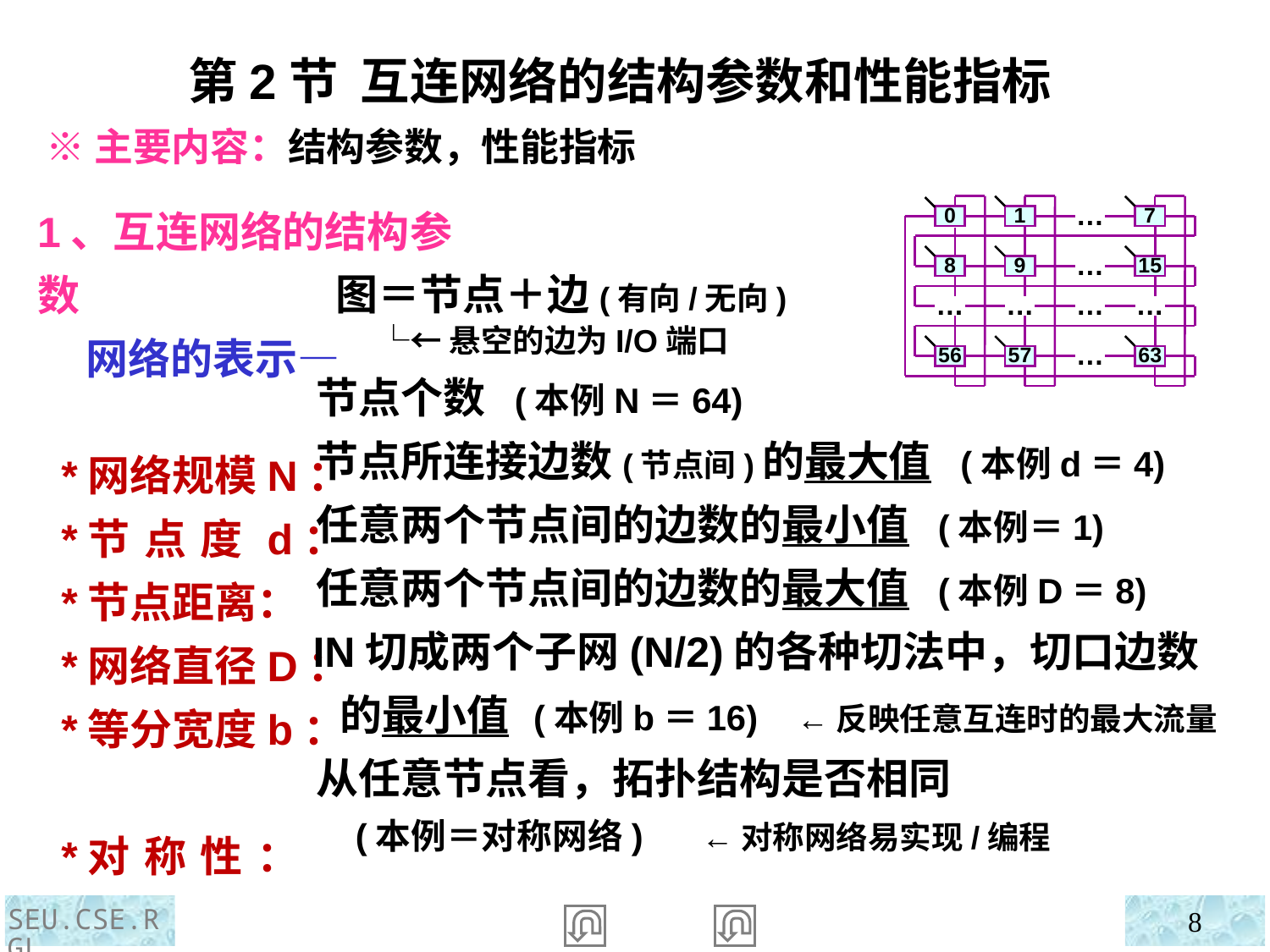

第2节  互连网络的结构参数和性能指标
 ※主要内容：结构参数，性能指标
1、互连网络的结构参数
    网络的表示—

  *网络规模N：
  *节点度d：
  *节点距离：
  *网络直径D：
  *等分宽度b：

  *对称性：
0
1
…
7
8
9
15
…
…
…
…
…
56
57
63
…
     图＝节点＋边(有向/无向)
              └←悬空的边为I/O端口
   节点个数  (本例N＝64)
   节点所连接边数(节点间)的最大值  (本例d＝4)
   任意两个节点间的边数的最小值  (本例＝1)
   任意两个节点间的边数的最大值  (本例D＝8)
   IN切成两个子网(N/2)的各种切法中，切口边数的最小值  (本例b＝16)    ←反映任意互连时的最大流量
   从任意节点看，拓扑结构是否相同
        (本例＝对称网络)      ←对称网络易实现/编程
SEU.CSE.RGL
8